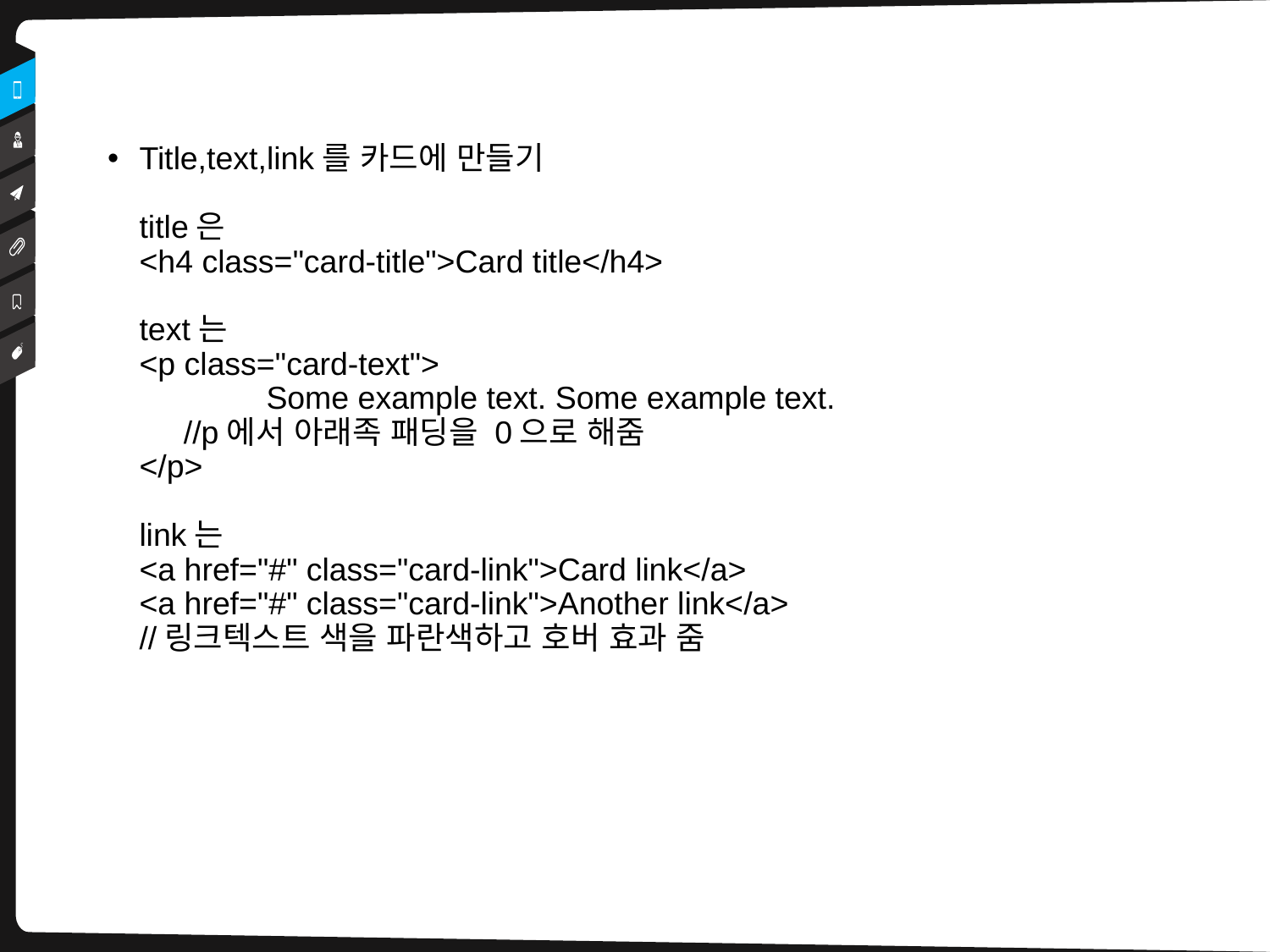

Title,text,link를 카드에 만들기
title은  
<h4 class="card-title">Card title</h4>
text는
<p class="card-text">
	Some example text. Some example text.
     //p에서 아래족 패딩을 0으로 해줌
</p>
link는
<a href="#" class="card-link">Card link</a>
<a href="#" class="card-link">Another link</a>
//링크텍스트 색을 파란색하고 호버 효과 줌